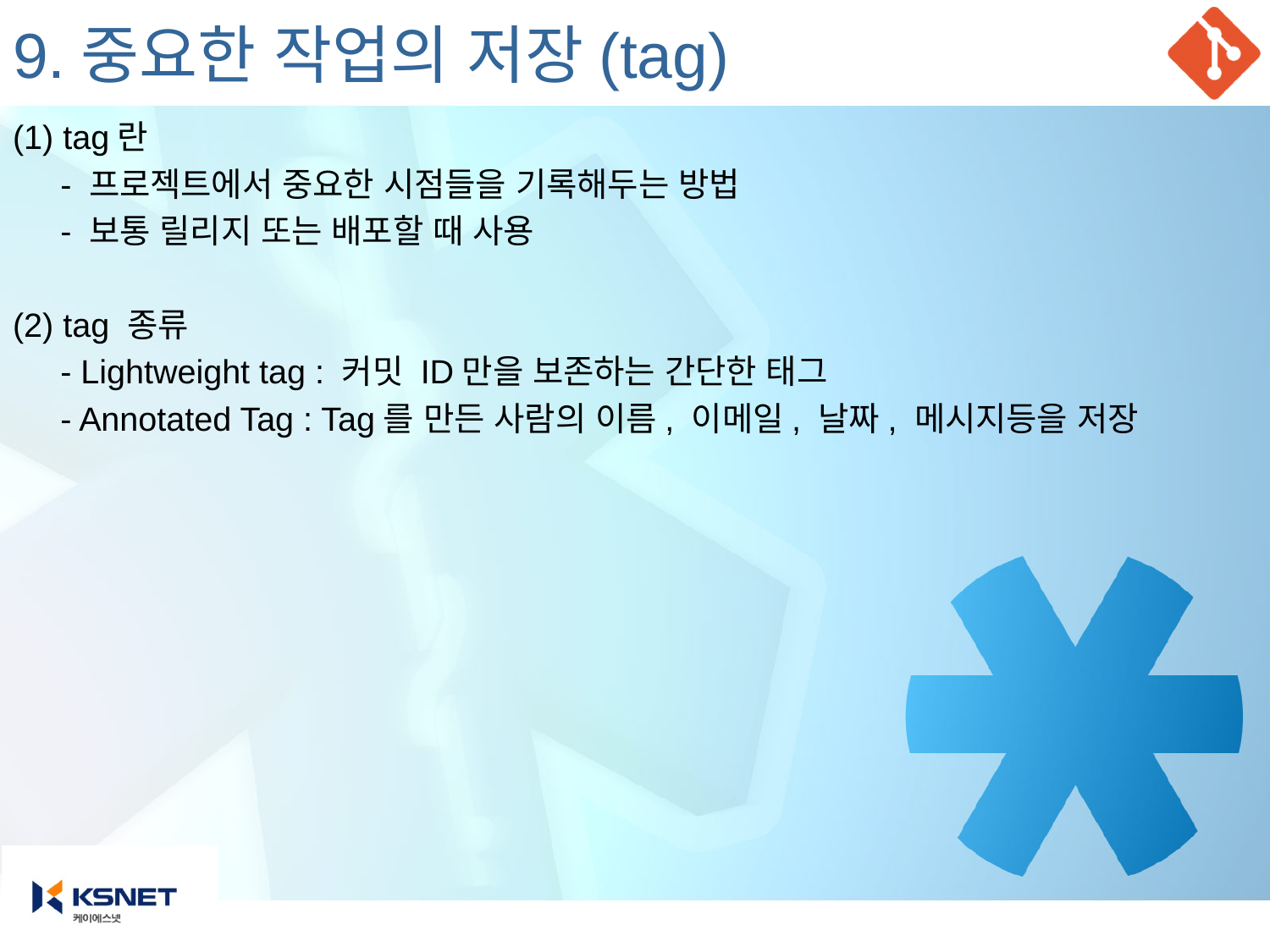

# 9.중요한 작업의 저장(tag)
(1) tag란
	- 프로젝트에서 중요한 시점들을 기록해두는 방법
	- 보통 릴리지 또는 배포할 때 사용

(2) tag 종류
	- Lightweight tag : 커밋 ID만을 보존하는 간단한 태그
	- Annotated Tag : Tag를 만든 사람의 이름, 이메일, 날짜, 메시지등을 저장